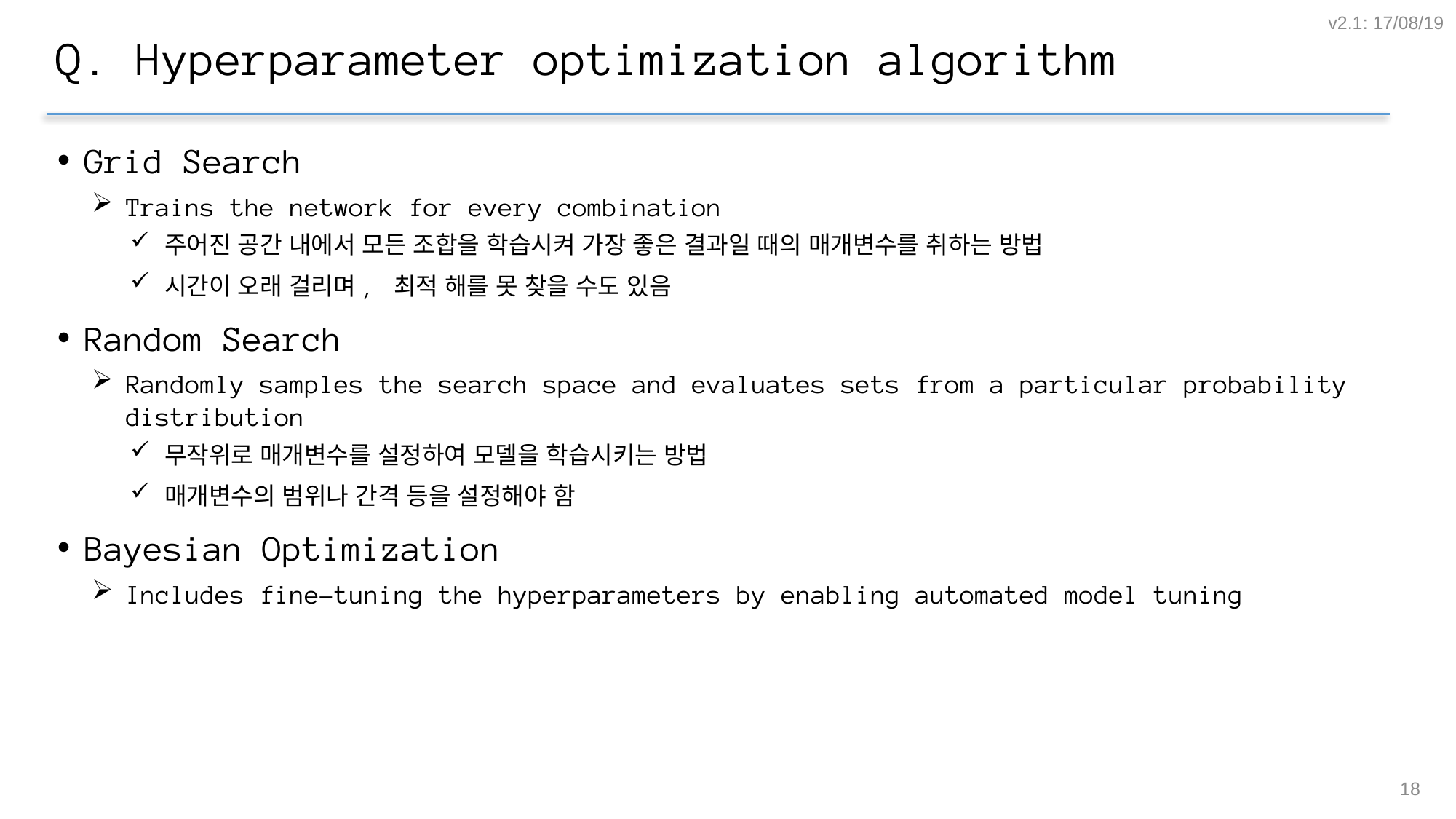

v2.1: 17/08/19
# Q. Hyperparameter optimization algorithm
Grid Search
Trains the network for every combination
주어진 공간 내에서 모든 조합을 학습시켜 가장 좋은 결과일 때의 매개변수를 취하는 방법
시간이 오래 걸리며, 최적 해를 못 찾을 수도 있음
Random Search
Randomly samples the search space and evaluates sets from a particular probability distribution
무작위로 매개변수를 설정하여 모델을 학습시키는 방법
매개변수의 범위나 간격 등을 설정해야 함
Bayesian Optimization
Includes fine-tuning the hyperparameters by enabling automated model tuning
18